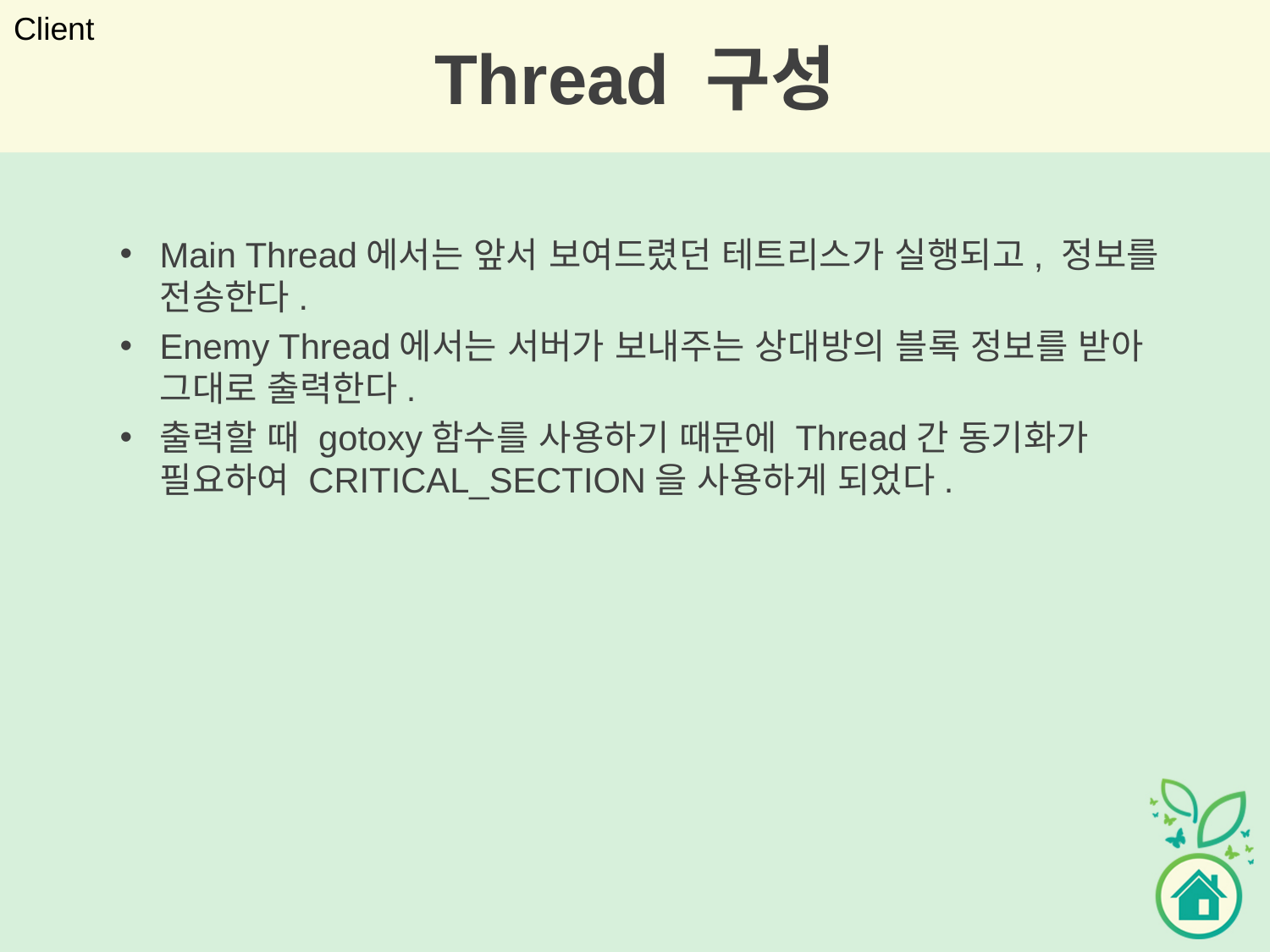

# Thread 구성
Client
Main Thread에서는 앞서 보여드렸던 테트리스가 실행되고, 정보를 전송한다.
Enemy Thread에서는 서버가 보내주는 상대방의 블록 정보를 받아 그대로 출력한다.
출력할 때 gotoxy함수를 사용하기 때문에 Thread간 동기화가 필요하여 CRITICAL_SECTION을 사용하게 되었다.